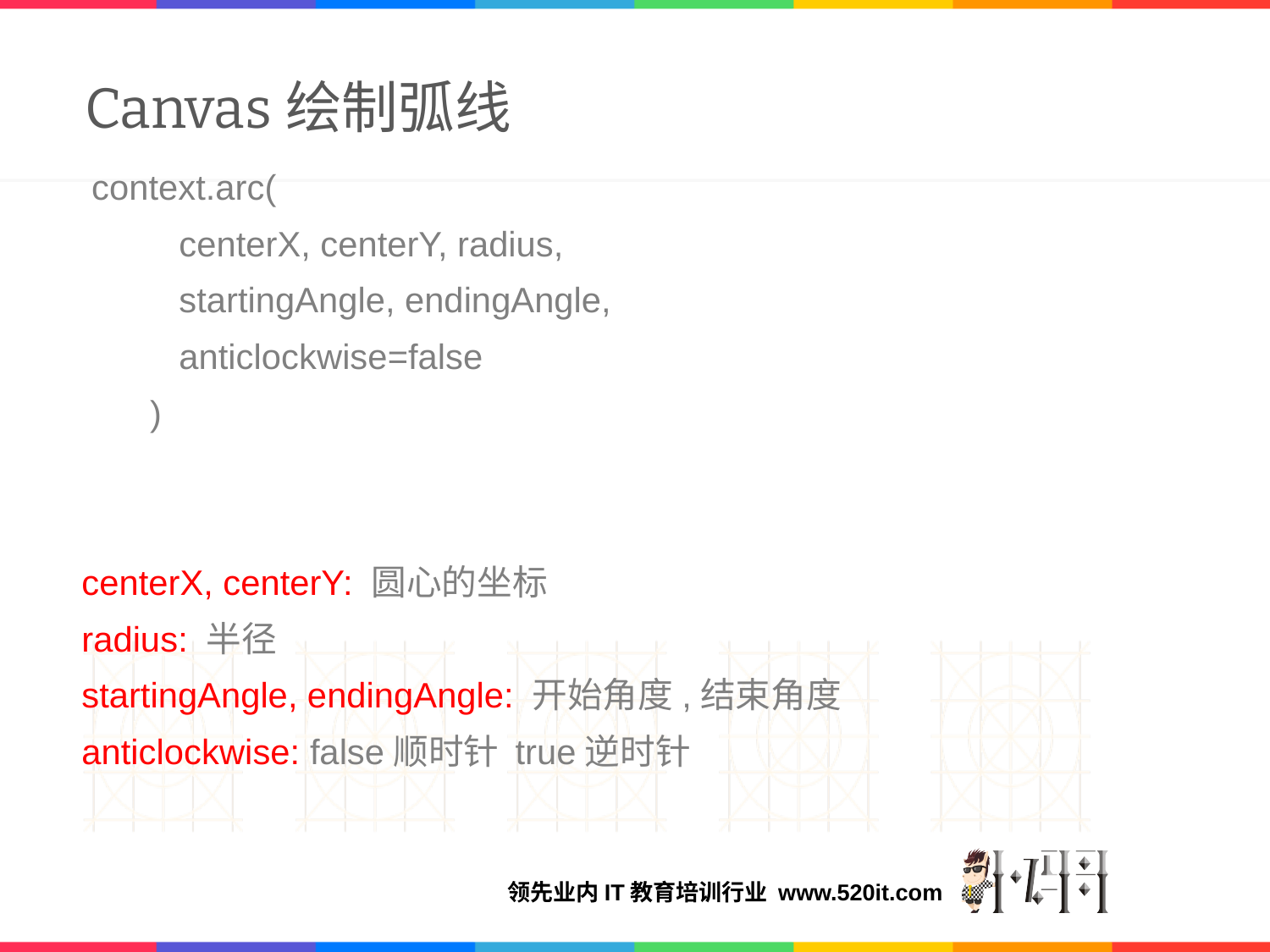

# Canvas绘制弧线
 context.arc(
          centerX, centerY, radius,
          startingAngle, endingAngle,
          anticlockwise=false
       )

centerX, centerY: 圆心的坐标
radius: 半径
startingAngle, endingAngle: 开始角度,结束角度
anticlockwise: false顺时针 true逆时针